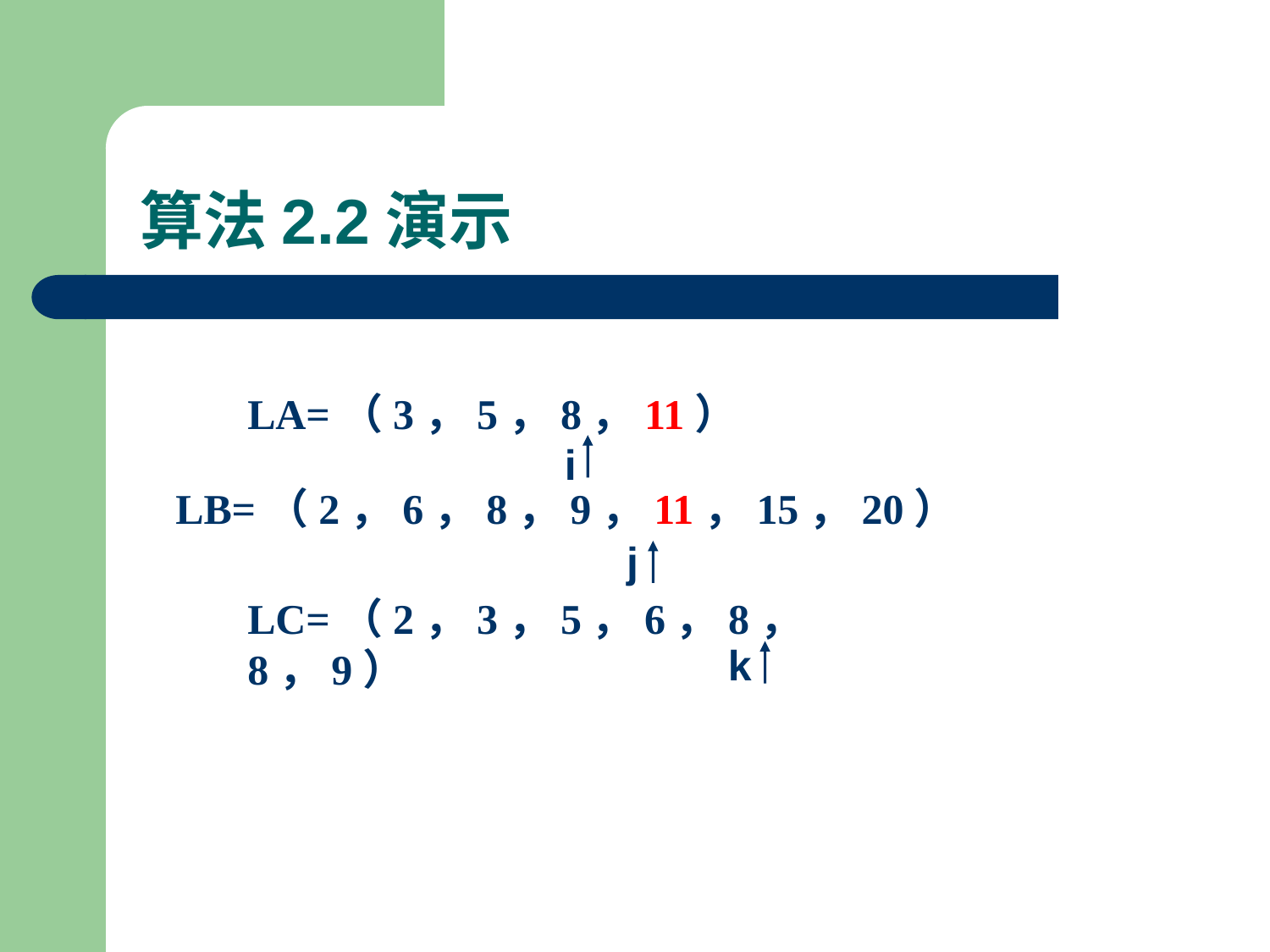

# 算法2.2演示
LA=（3，5，8，11）
i

LB=（2，6，8，9，11，15，20）
j

LC=（2，3，5，6，8，8，9）
k